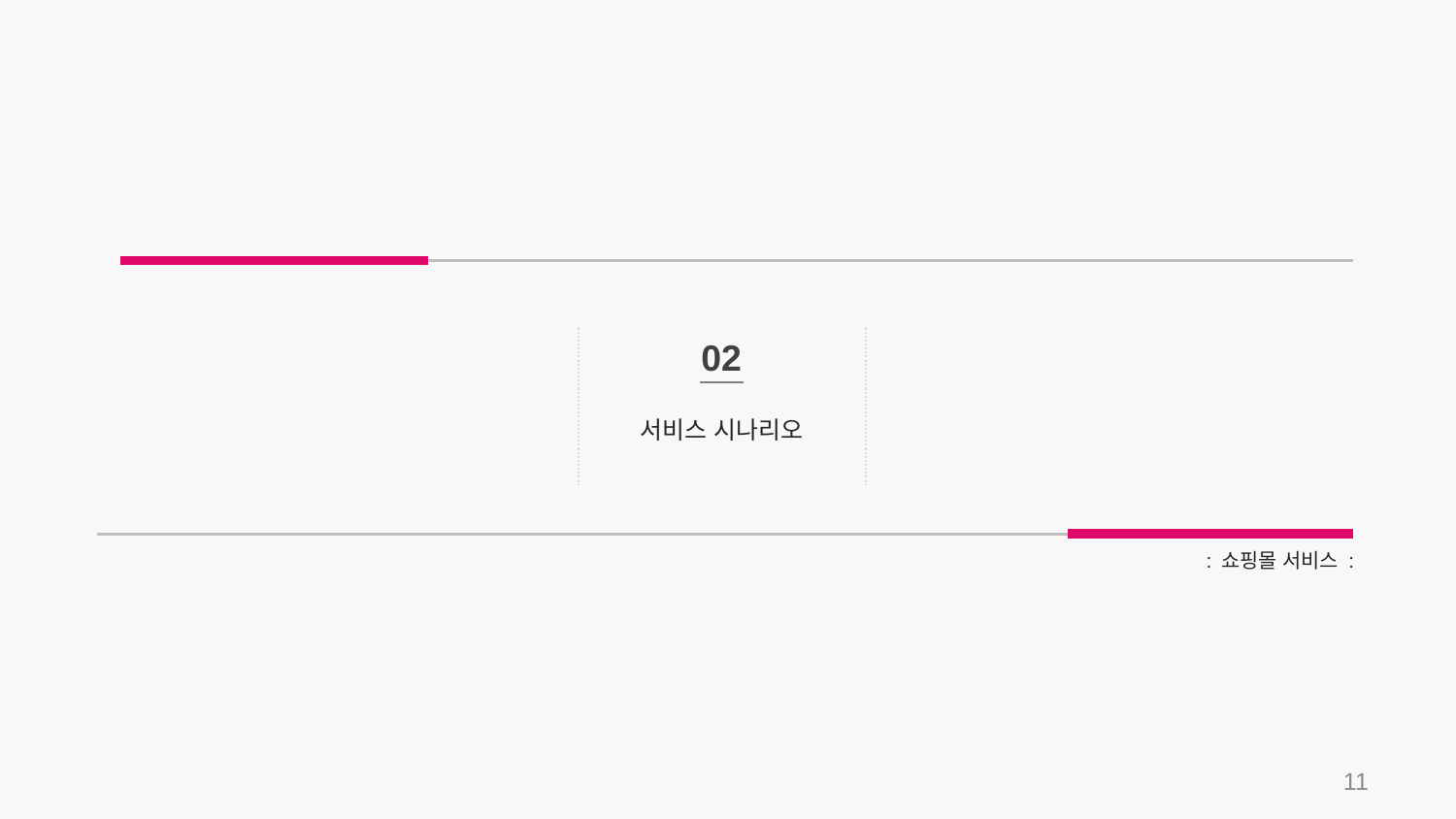

02
서비스 시나리오
: 쇼핑몰 서비스 :
11